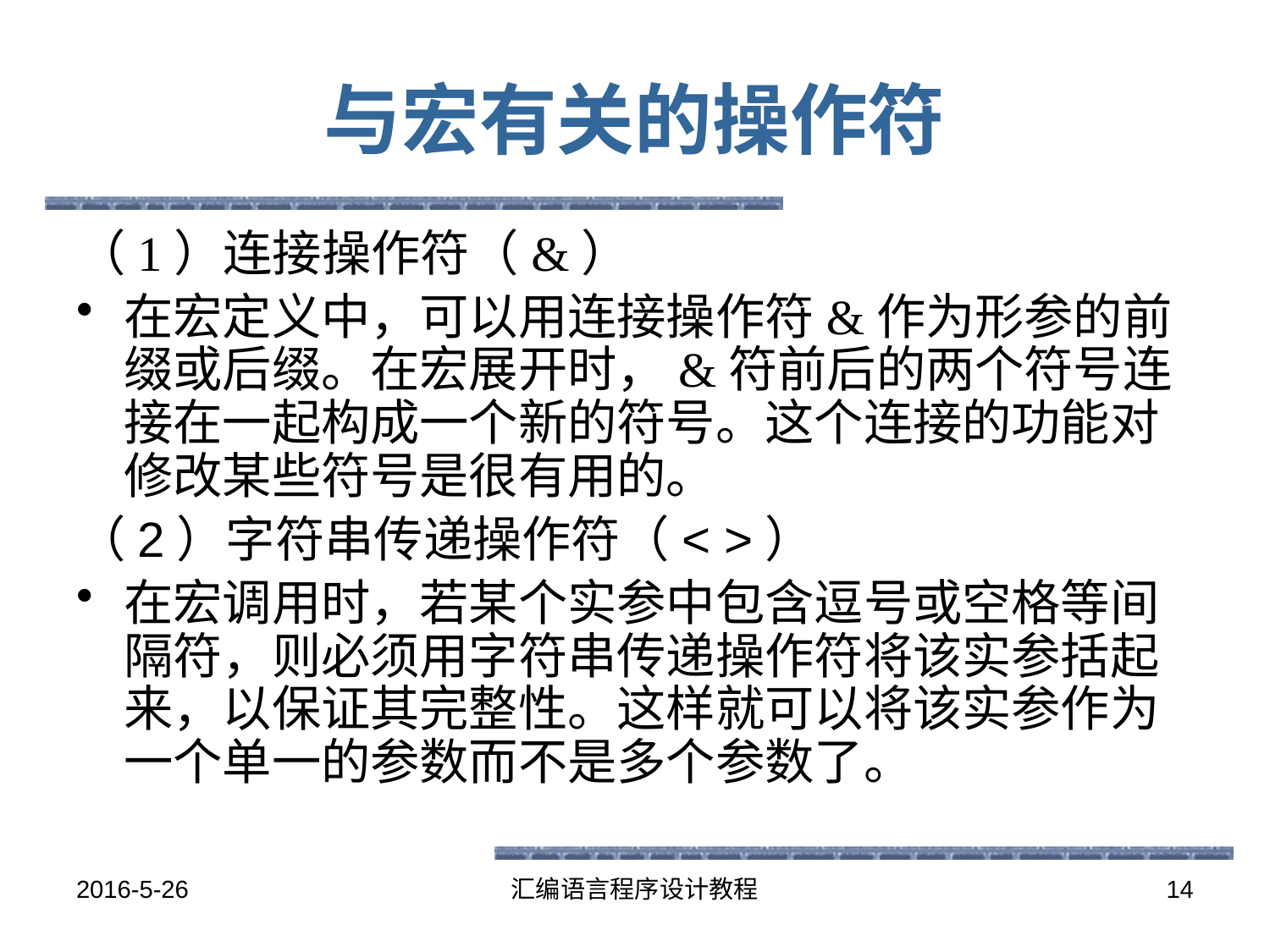

# 与宏有关的操作符
（1）连接操作符（&）
在宏定义中，可以用连接操作符&作为形参的前缀或后缀。在宏展开时，&符前后的两个符号连接在一起构成一个新的符号。这个连接的功能对修改某些符号是很有用的。
（2）字符串传递操作符（< >）
在宏调用时，若某个实参中包含逗号或空格等间隔符，则必须用字符串传递操作符将该实参括起来，以保证其完整性。这样就可以将该实参作为一个单一的参数而不是多个参数了。
2016-5-26
汇编语言程序设计教程
14